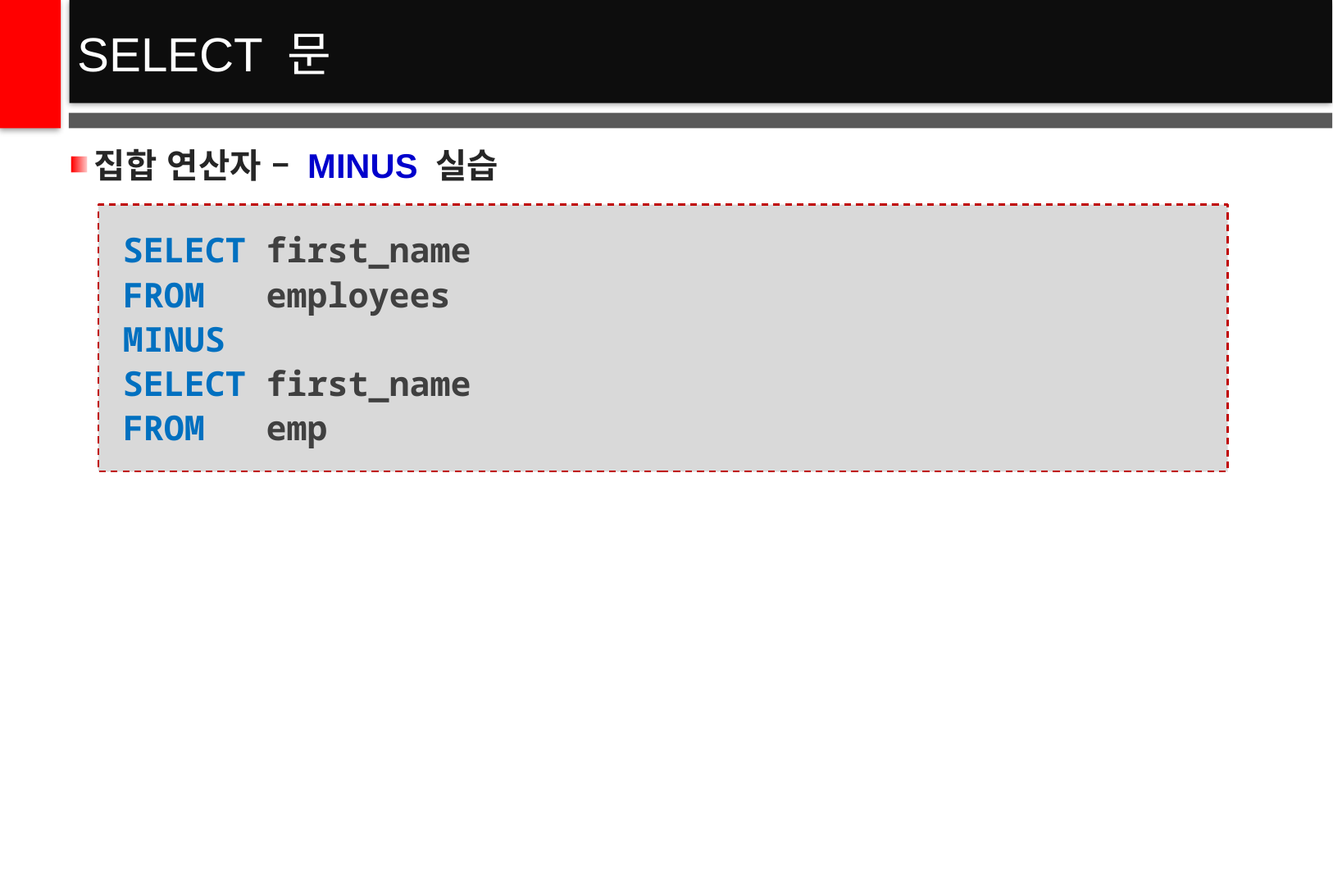

# SELECT 문
집합 연산자 – MINUS 실습
SELECT first_name
FROM   employees
MINUS
SELECT first_name
FROM   emp